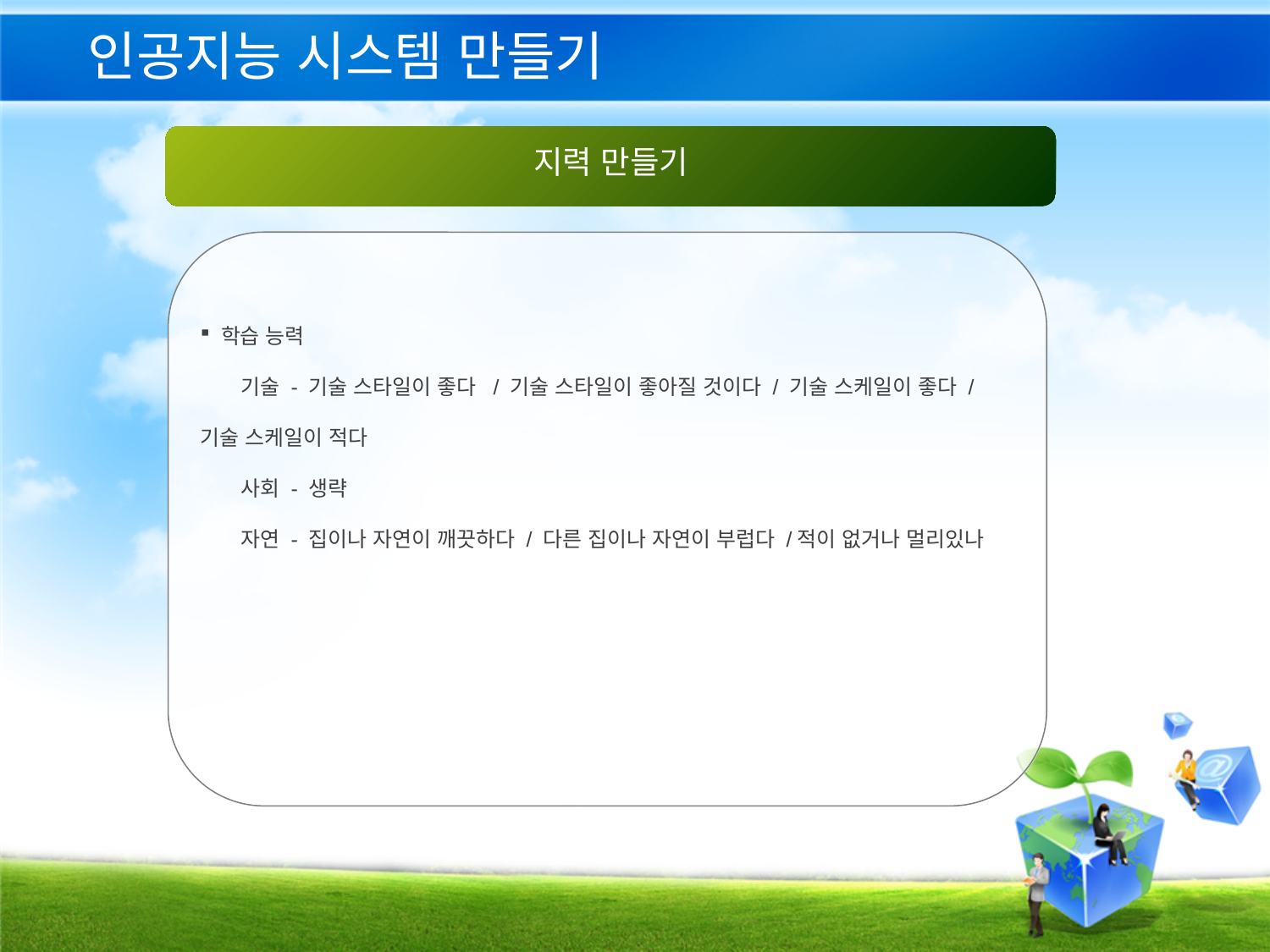

# 인공지능 시스템 만들기

지력 만들기

 학습 능력
      기술 - 기술 스타일이 좋다  / 기술 스타일이 좋아질 것이다 / 기술 스케일이 좋다 / 기술 스케일이 적다
      사회 - 생략
      자연 - 집이나 자연이 깨끗하다 / 다른 집이나 자연이 부럽다 /적이 없거나 멀리있나